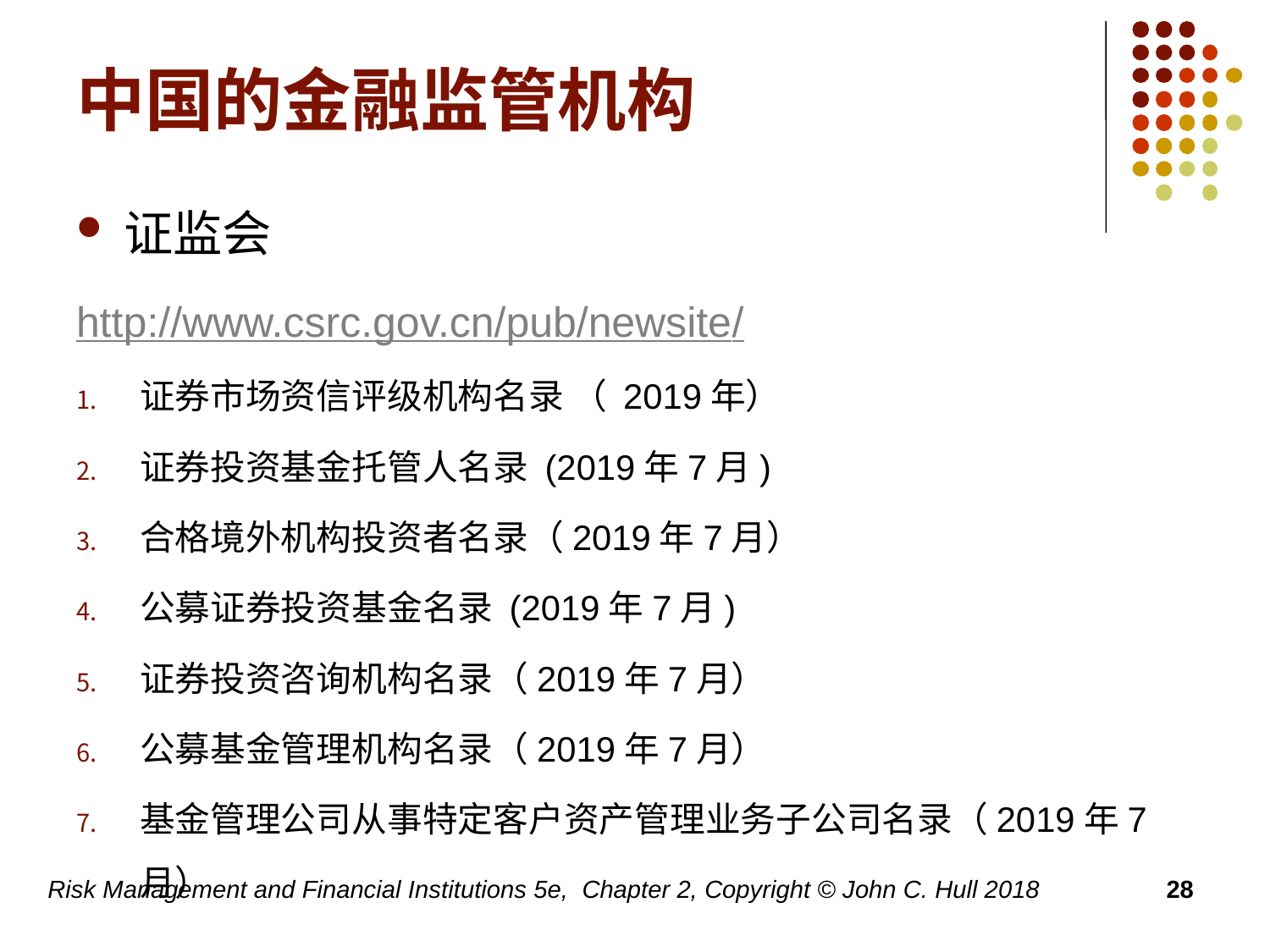

# 中国的金融监管机构
证监会
http://www.csrc.gov.cn/pub/newsite/
证券市场资信评级机构名录 （ 2019年）
证券投资基金托管人名录 (2019年7月)
合格境外机构投资者名录（2019年7月）
公募证券投资基金名录 (2019年7月)
证券投资咨询机构名录（2019年7月）
公募基金管理机构名录（2019年7月）
基金管理公司从事特定客户资产管理业务子公司名录（2019年7月）

Risk Management and Financial Institutions 5e,  Chapter 2, Copyright © John C. Hull 2018
28